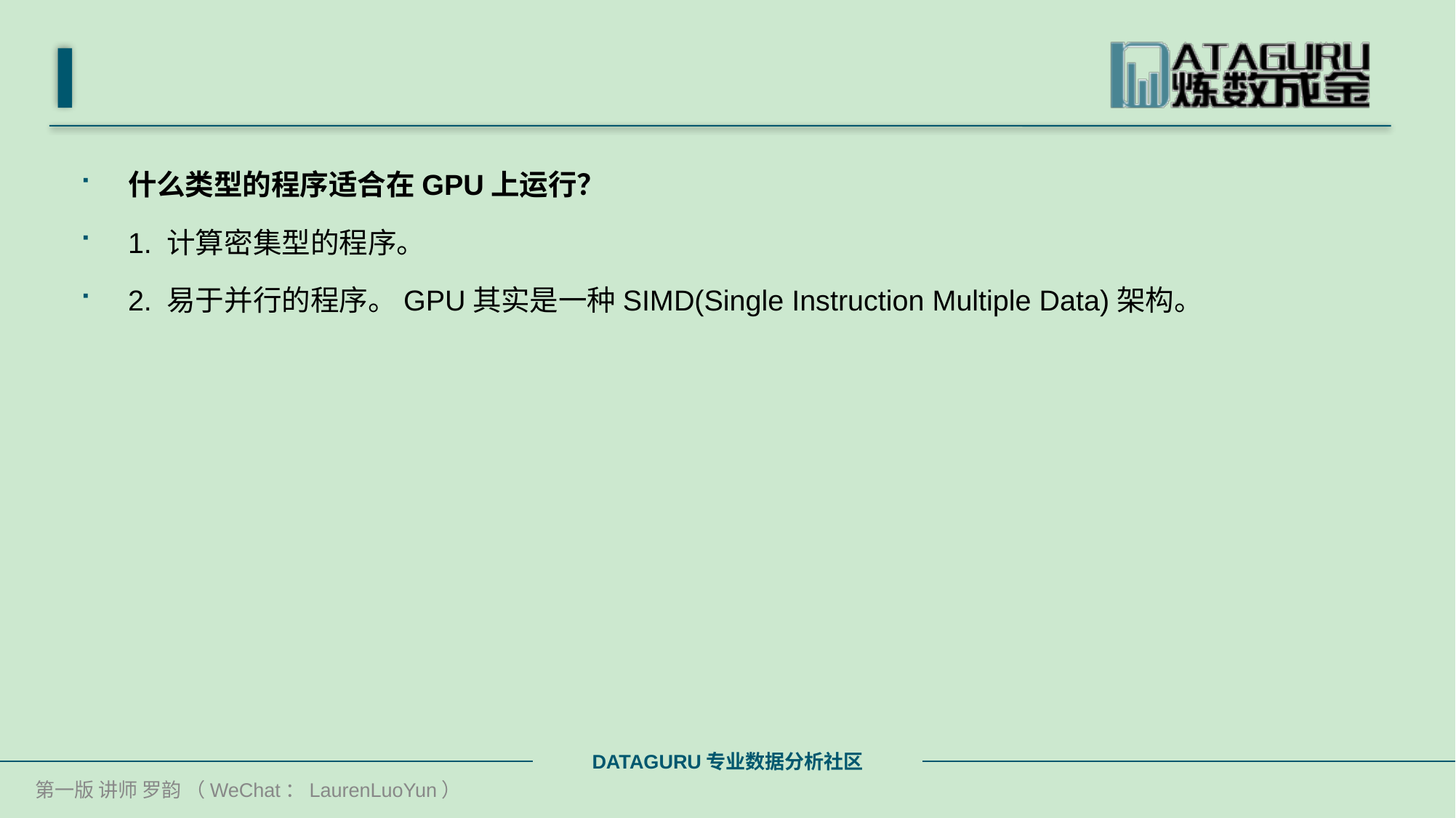

#
什么类型的程序适合在GPU上运行？
1. 计算密集型的程序。
2. 易于并行的程序。GPU其实是一种SIMD(Single Instruction Multiple Data)架构。